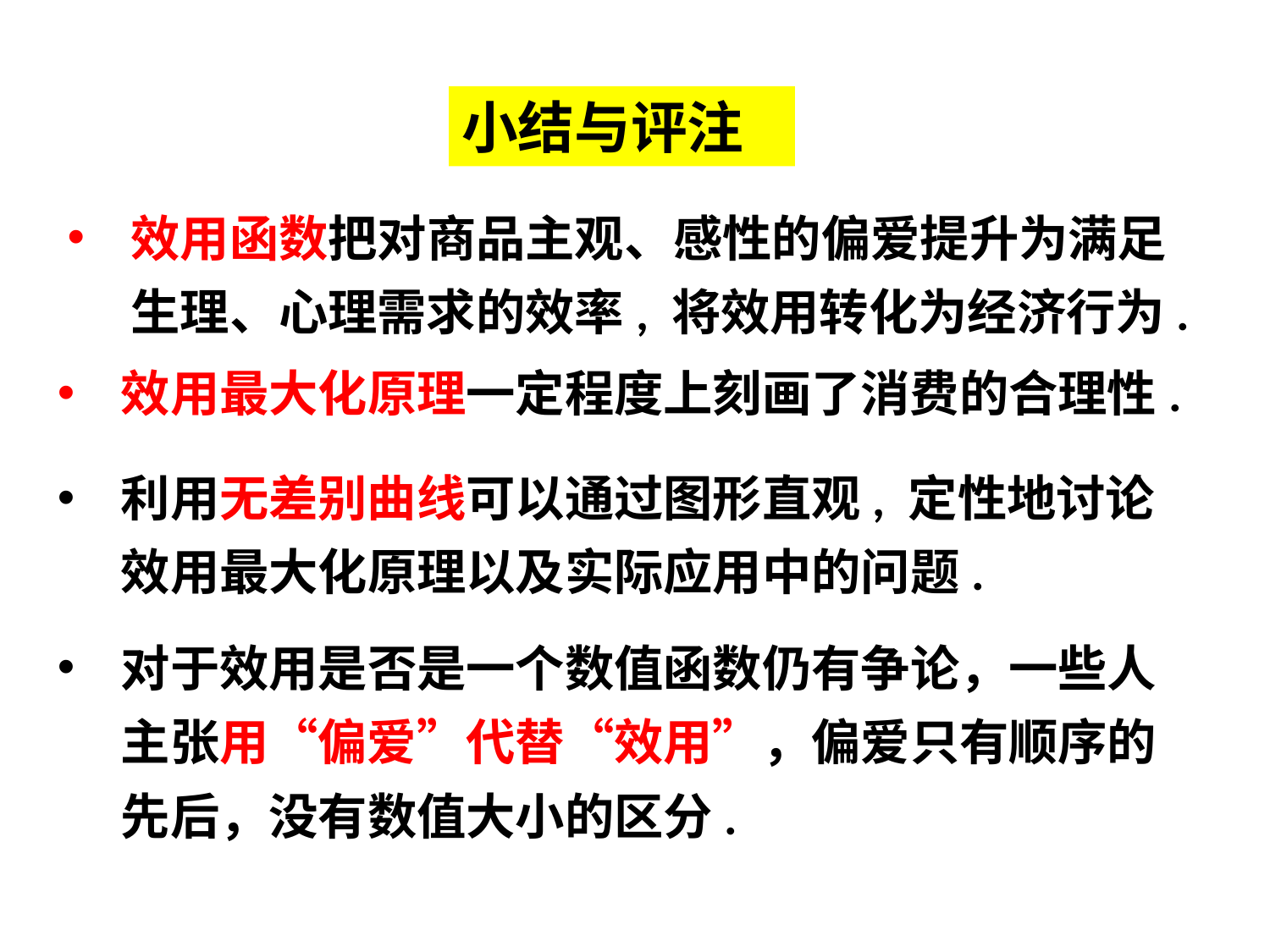

小结与评注
效用函数把对商品主观、感性的偏爱提升为满足生理、心理需求的效率, 将效用转化为经济行为.
效用最大化原理一定程度上刻画了消费的合理性.
利用无差别曲线可以通过图形直观, 定性地讨论效用最大化原理以及实际应用中的问题.
对于效用是否是一个数值函数仍有争论，一些人主张用“偏爱”代替“效用”，偏爱只有顺序的先后，没有数值大小的区分.